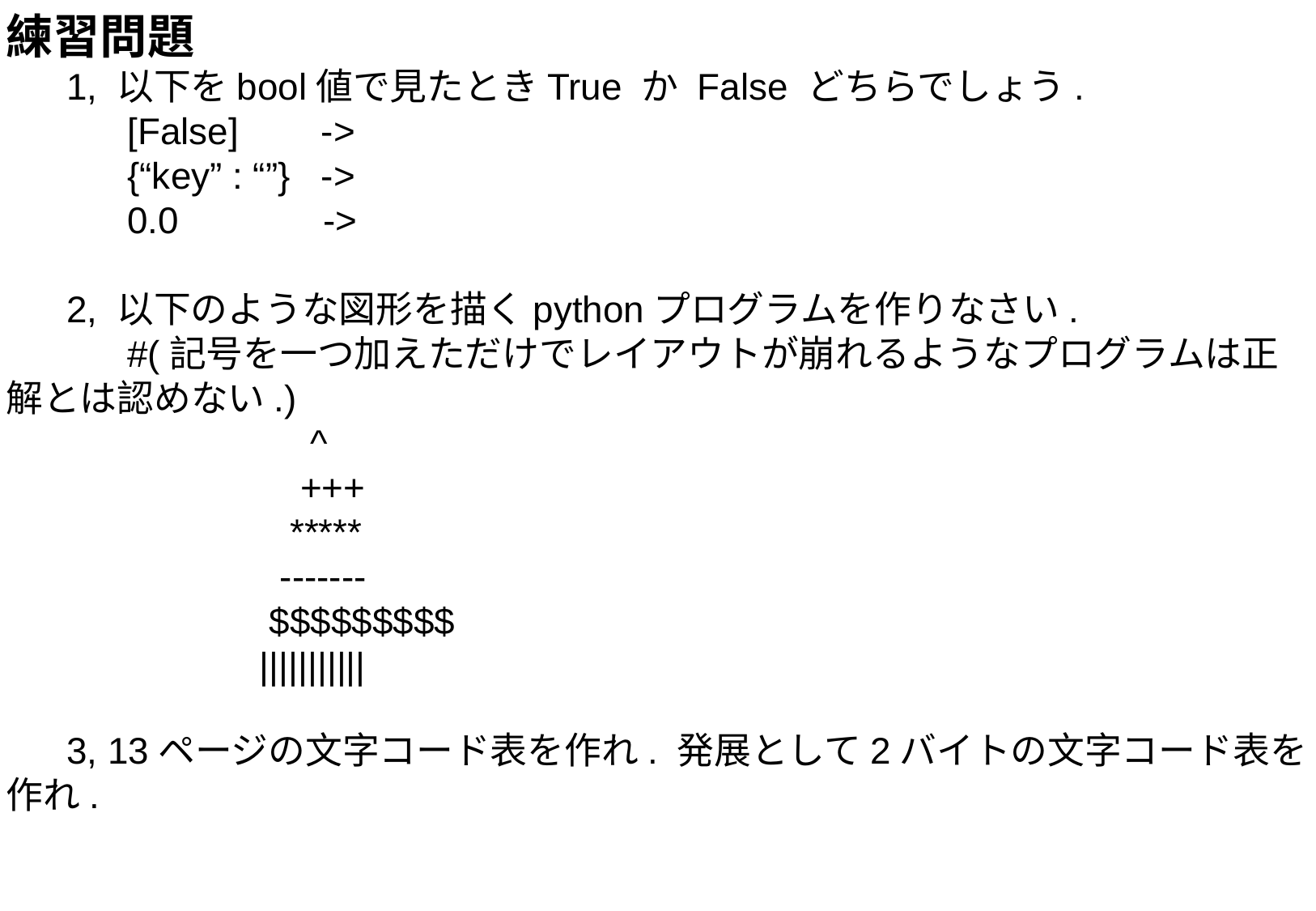

練習問題
1, 以下をbool値で見たときTrue か False どちらでしょう.
[False]        ->  True
{“key” : “”}   ->  True
0.0              ->  False

2, 以下のような図形を描くpythonプログラムを作りなさい.
#(記号を一つ加えただけでレイアウトが崩れるようなプログラムは正解とは認めない.)
      ^
     +++
    *****
   -------
  $$$$$$$$$
 |||||||||||

3, 13ページの文字コード表を作れ. 発展として2バイトの文字コード表を作れ.